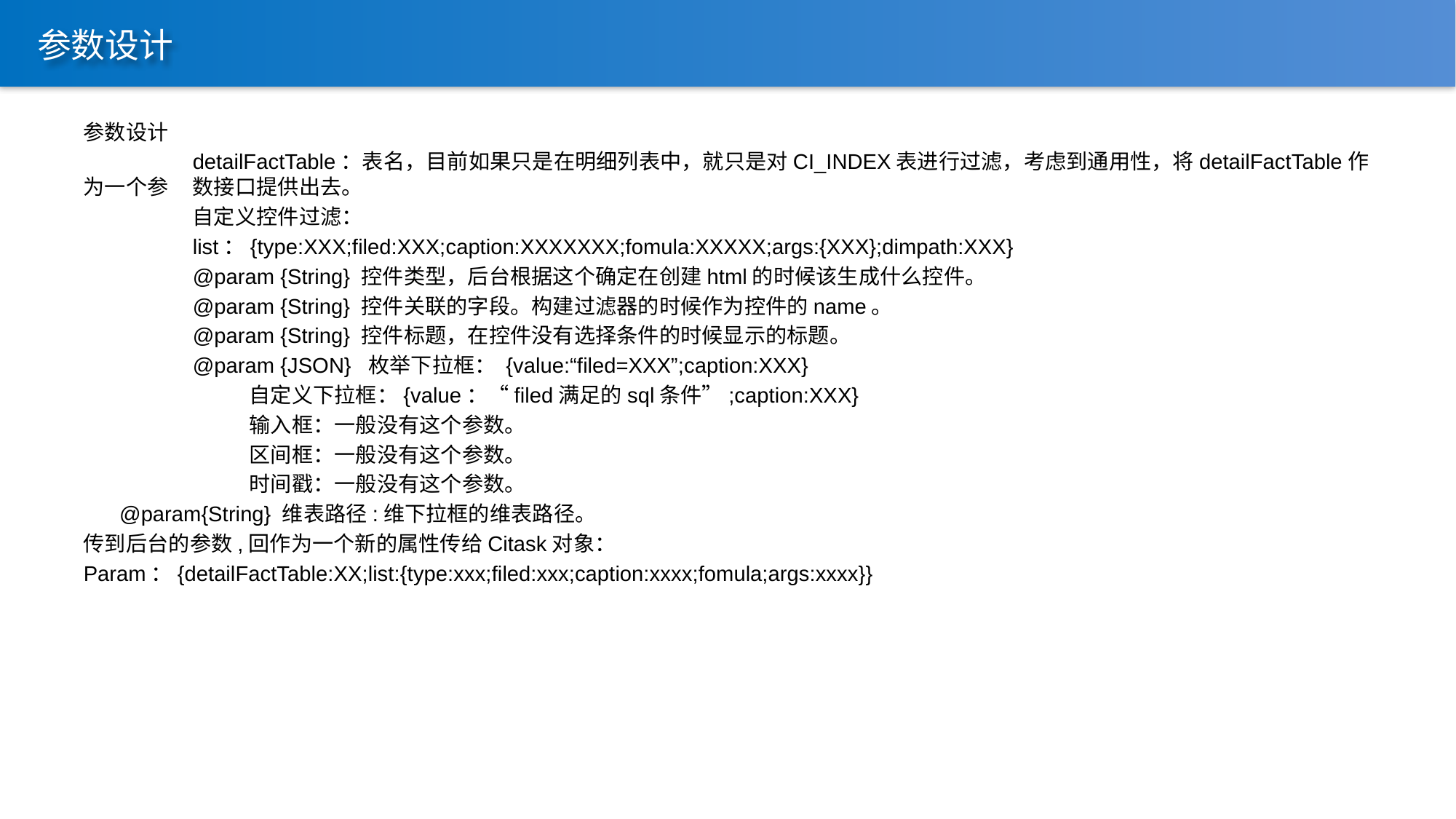

# 参数设计
参数设计
	detailFactTable：表名，目前如果只是在明细列表中，就只是对CI_INDEX表进行过滤，考虑到通用性，将detailFactTable作为一个参	数接口提供出去。
	自定义控件过滤：
	list：{type:XXX;filed:XXX;caption:XXXXXXX;fomula:XXXXX;args:{XXX};dimpath:XXX}
     	@param {String} 控件类型，后台根据这个确定在创建html的时候该生成什么控件。
     	@param {String} 控件关联的字段。构建过滤器的时候作为控件的name。
     	@param {String} 控件标题，在控件没有选择条件的时候显示的标题。
	@param {JSON}  枚举下拉框： {value:“filed=XXX”;caption:XXX}
                                  自定义下拉框：{value：“filed满足的sql条件”;caption:XXX}
                                  输入框：一般没有这个参数。
                                  区间框：一般没有这个参数。
                                  时间戳：一般没有这个参数。
      @param{String} 维表路径:维下拉框的维表路径。
传到后台的参数,回作为一个新的属性传给Citask对象：
Param：{detailFactTable:XX;list:{type:xxx;filed:xxx;caption:xxxx;fomula;args:xxxx}}